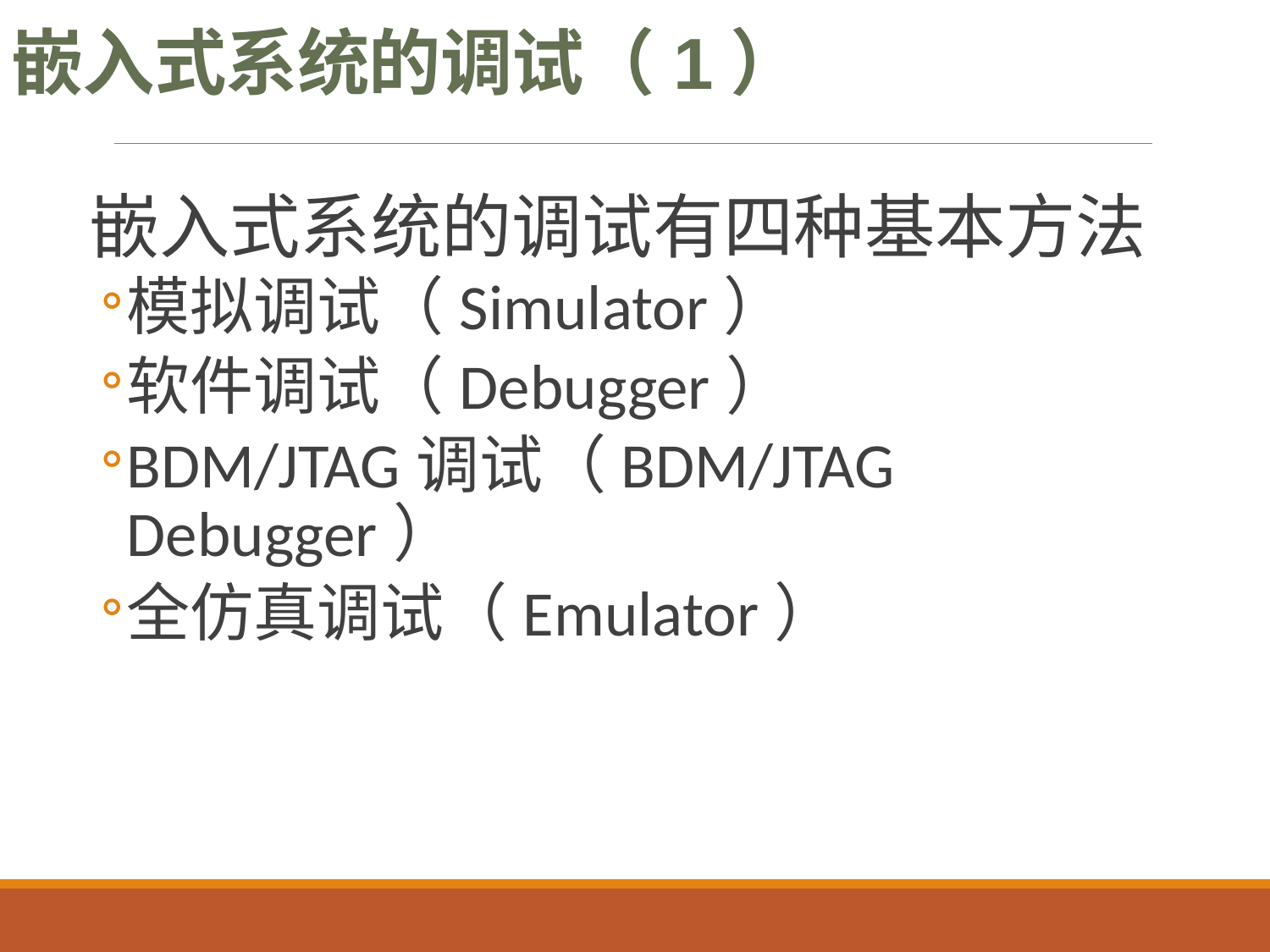

# 嵌入式系统的调试（1）
嵌入式系统的调试有四种基本方法
模拟调试（Simulator）
软件调试（Debugger）
BDM/JTAG调试（BDM/JTAG Debugger）
全仿真调试（Emulator）